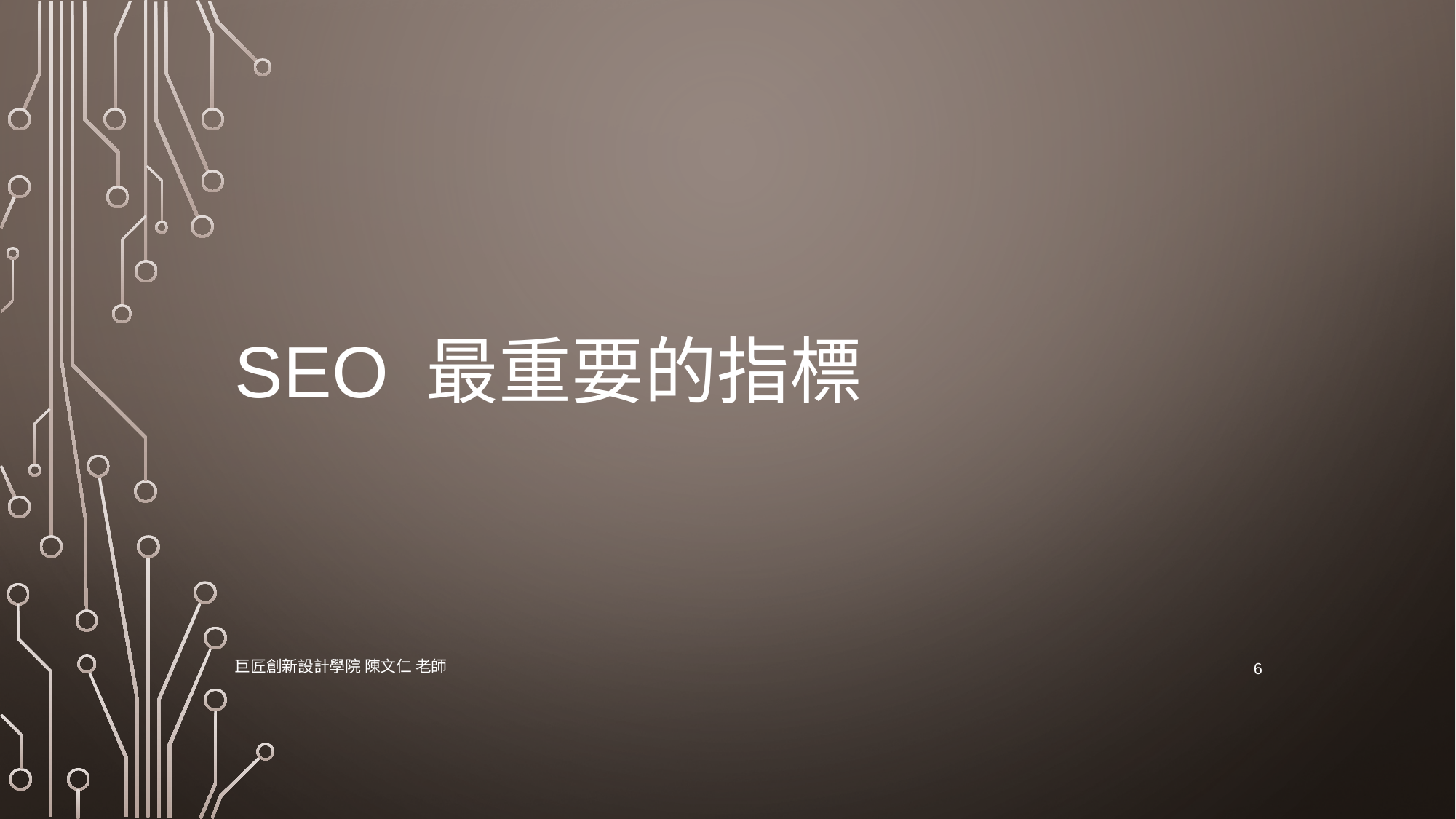

# SEO 最重要的指標

6
巨匠創新設計學院 陳文仁 老師